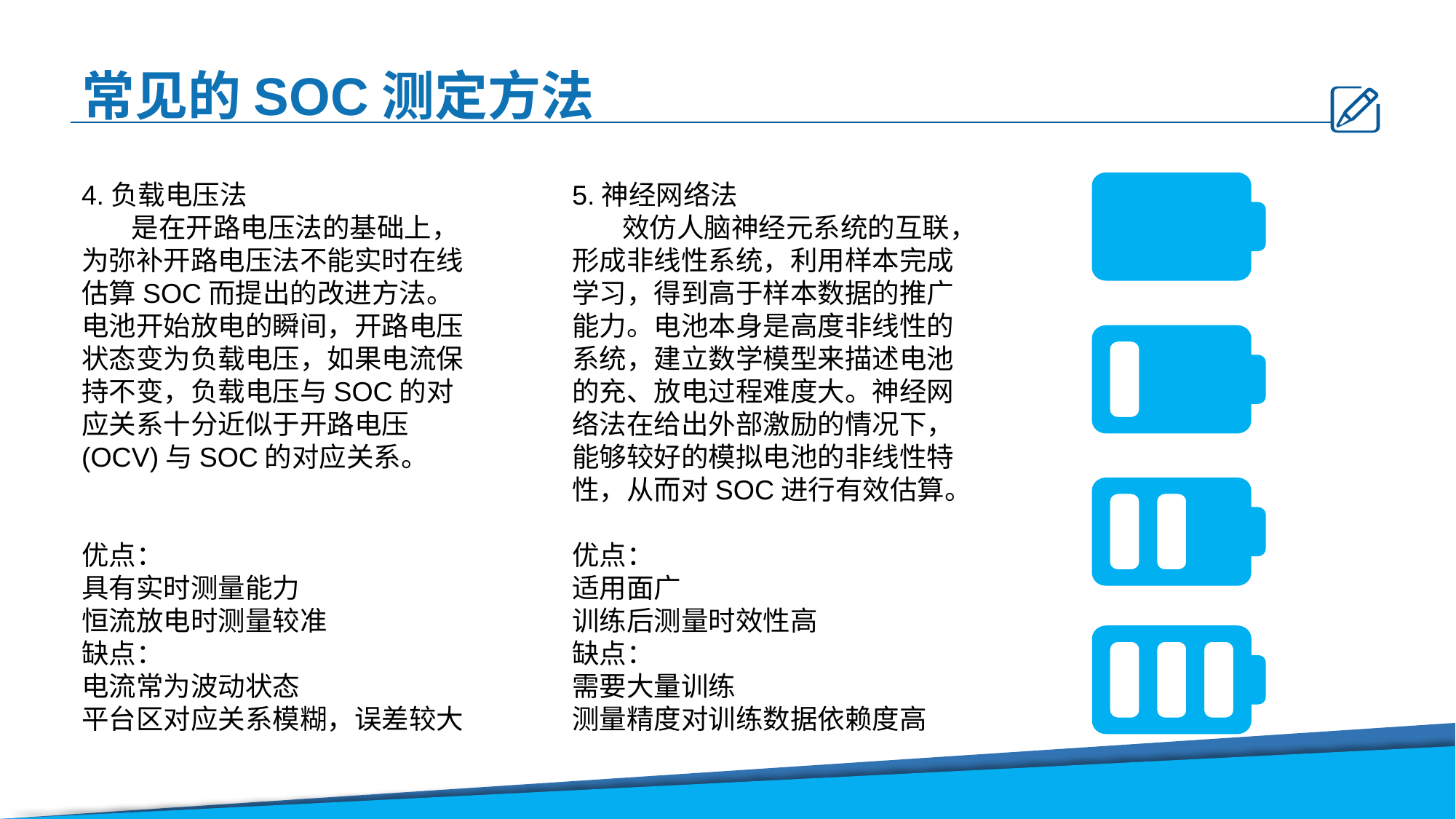

常见的SOC测定方法

4.负载电压法
       是在开路电压法的基础上，为弥补开路电压法不能实时在线估算SOC而提出的改进方法。电池开始放电的瞬间，开路电压状态变为负载电压，如果电流保持不变，负载电压与SOC的对应关系十分近似于开路电压(OCV)与SOC的对应关系。

优点：
具有实时测量能力
恒流放电时测量较准
缺点：
电流常为波动状态
平台区对应关系模糊，误差较大

5.神经网络法
       效仿人脑神经元系统的互联，形成非线性系统，利用样本完成学习，得到高于样本数据的推广能力。电池本身是高度非线性的系统，建立数学模型来描述电池的充、放电过程难度大。神经网络法在给出外部激励的情况下，能够较好的模拟电池的非线性特性，从而对SOC进行有效估算。

优点：
适用面广
训练后测量时效性高
缺点：
需要大量训练
测量精度对训练数据依赖度高